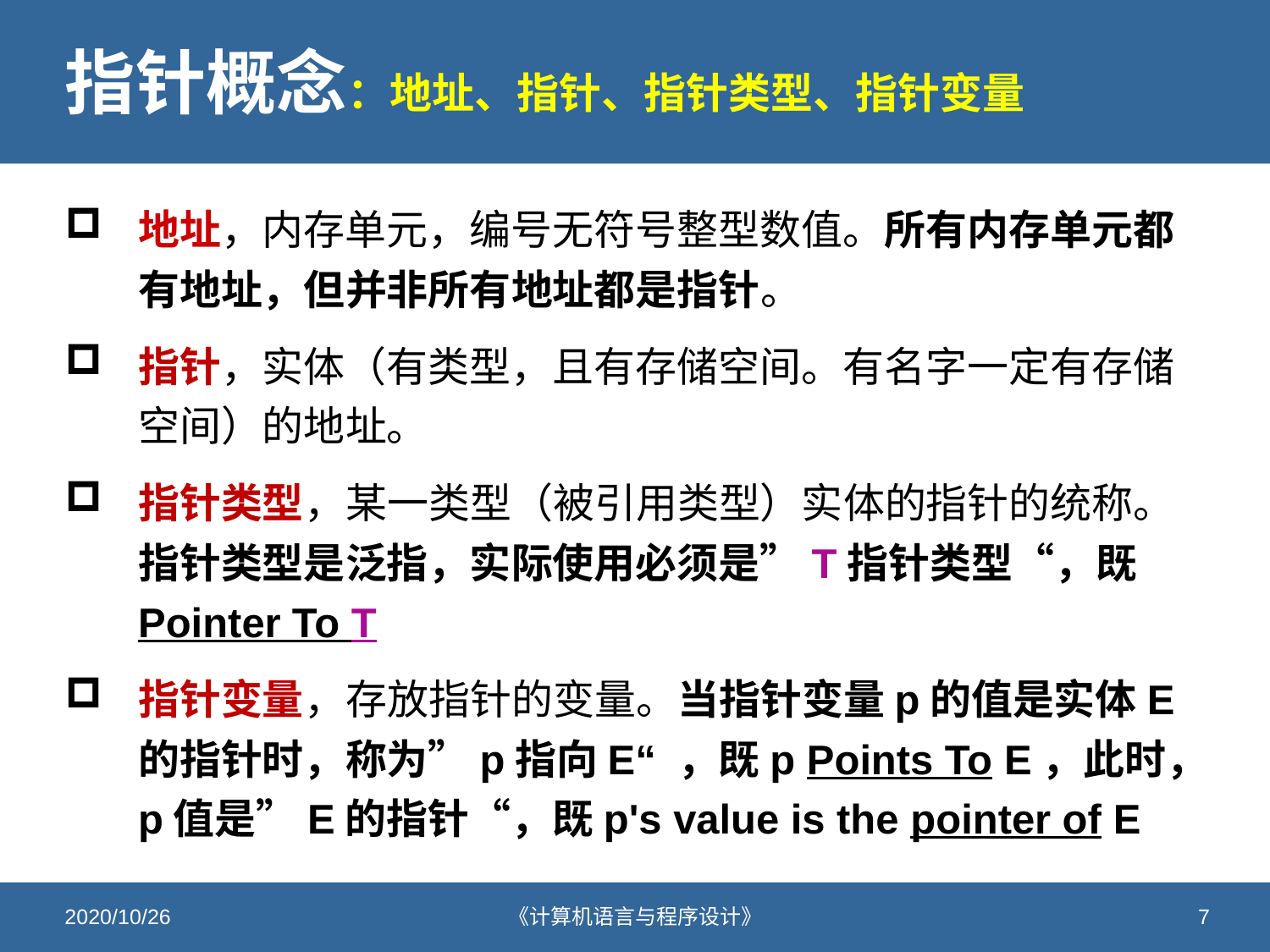

# 指针概念：地址、指针、指针类型、指针变量
地址，内存单元，编号无符号整型数值。所有内存单元都有地址，但并非所有地址都是指针。
指针，实体（有类型，且有存储空间。有名字一定有存储空间）的地址。
指针类型，某一类型（被引用类型）实体的指针的统称。指针类型是泛指，实际使用必须是”T指针类型“，既Pointer To T
指针变量，存放指针的变量。当指针变量p的值是实体E的指针时，称为”p指向E“ ，既p Points To E，此时，p值是”E的指针“，既p's value is the pointer of E
2020/10/26
《计算机语言与程序设计》
7